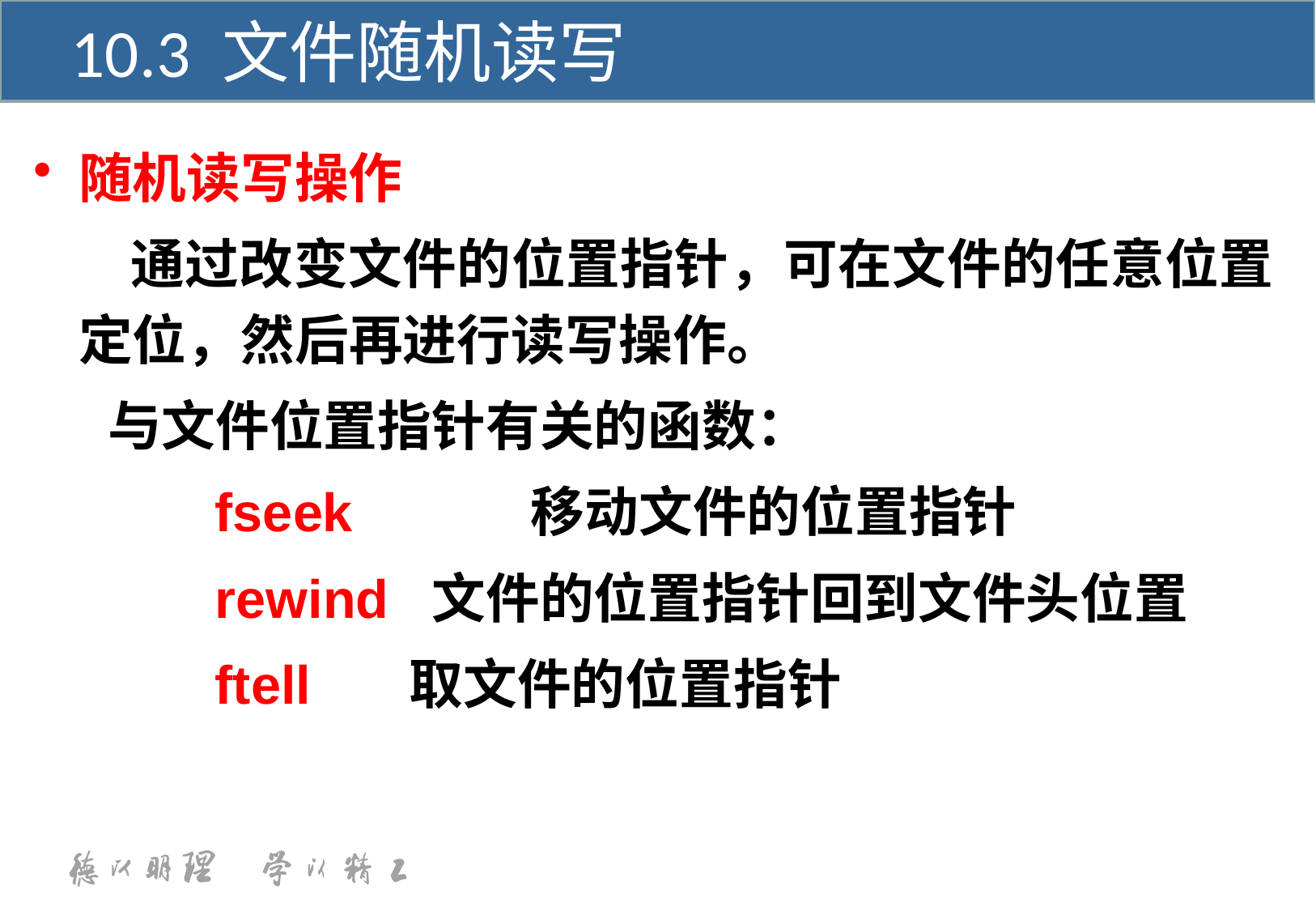

10.3 文件随机读写
随机读写操作
	   通过改变文件的位置指针，可在文件的任意位置定位，然后再进行读写操作。
     与文件位置指针有关的函数：
		 fseek	     移动文件的位置指针
		 rewind  文件的位置指针回到文件头位置
		 ftell	     取文件的位置指针